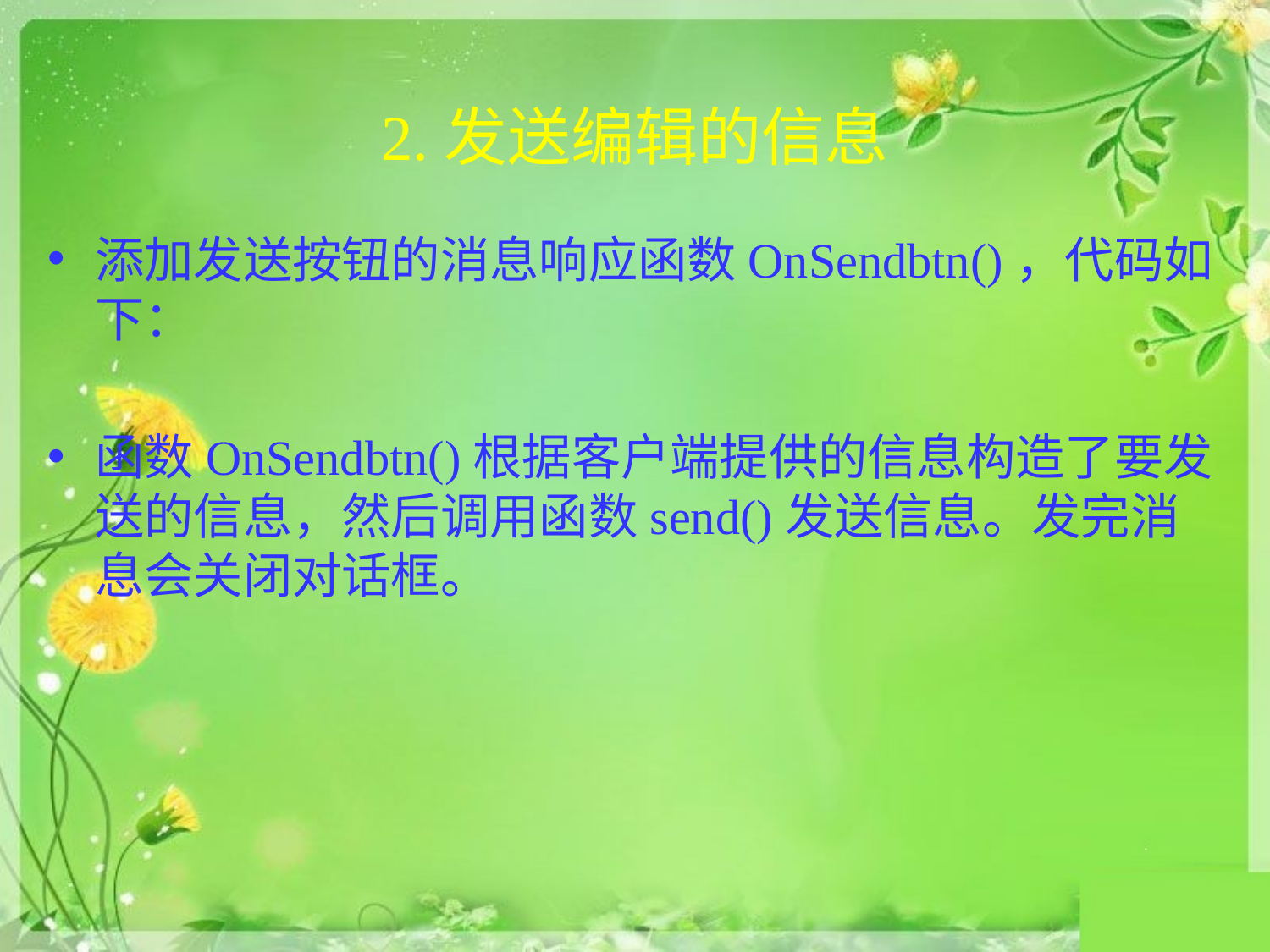

# 2.发送编辑的信息
添加发送按钮的消息响应函数OnSendbtn()，代码如下：

函数OnSendbtn()根据客户端提供的信息构造了要发送的信息，然后调用函数send()发送信息。发完消息会关闭对话框。